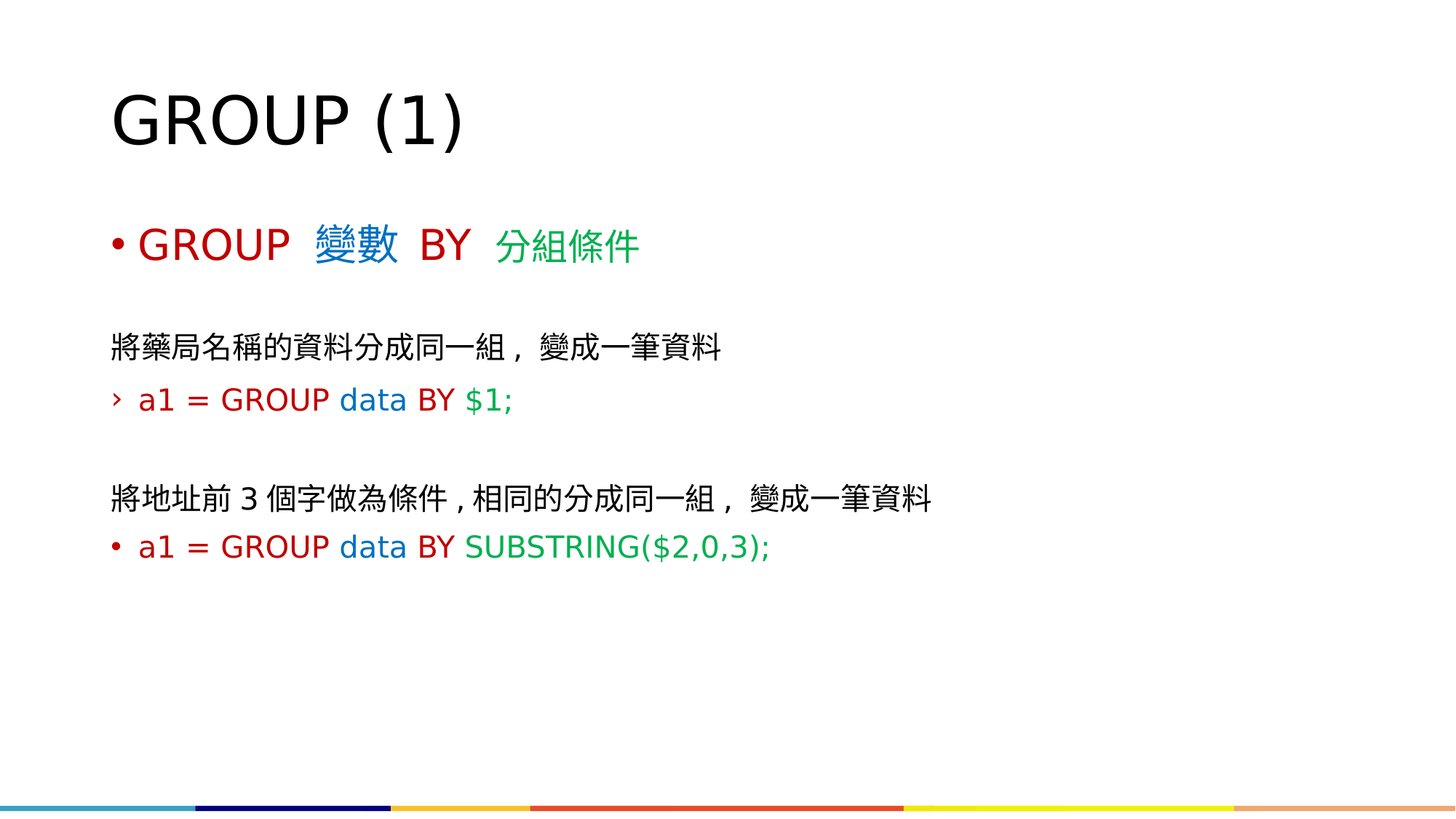

# GROUP (1)
GROUP 變數 BY 分組條件

將藥局名稱的資料分成同一組, 變成一筆資料
a1 = GROUP data BY $1;

將地址前3個字做為條件,相同的分成同一組, 變成一筆資料
a1 = GROUP data BY SUBSTRING($2,0,3);